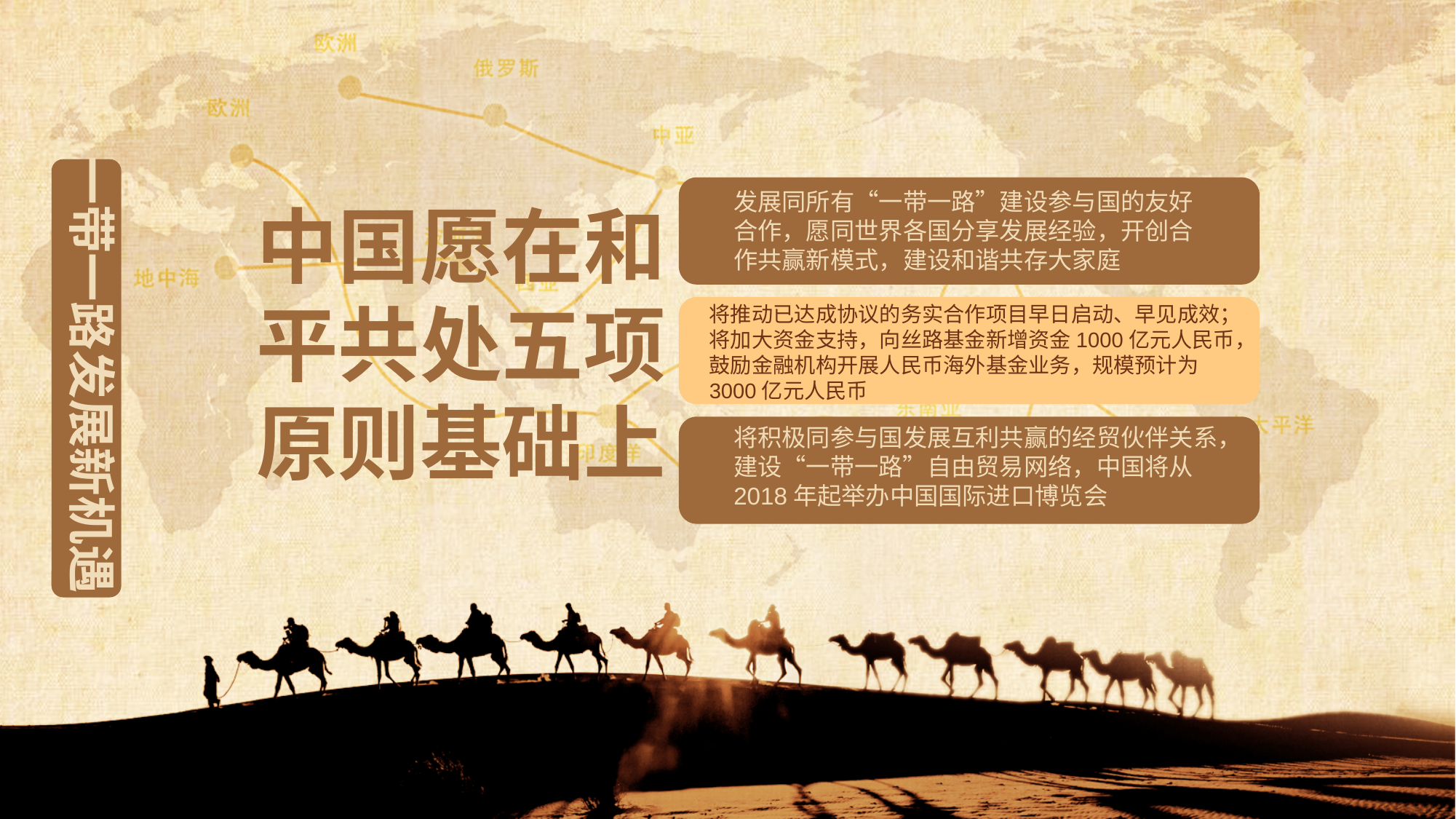

一带一路发展新机遇

发展同所有“一带一路”建设参与国的友好合作，愿同世界各国分享发展经验，开创合作共赢新模式，建设和谐共存大家庭
中国愿在和平共处五项原则基础上
将推动已达成协议的务实合作项目早日启动、早见成效；将加大资金支持，向丝路基金新增资金1000亿元人民币，鼓励金融机构开展人民币海外基金业务，规模预计为3000亿元人民币

将积极同参与国发展互利共赢的经贸伙伴关系，建设“一带一路”自由贸易网络，中国将从2018年起举办中国国际进口博览会